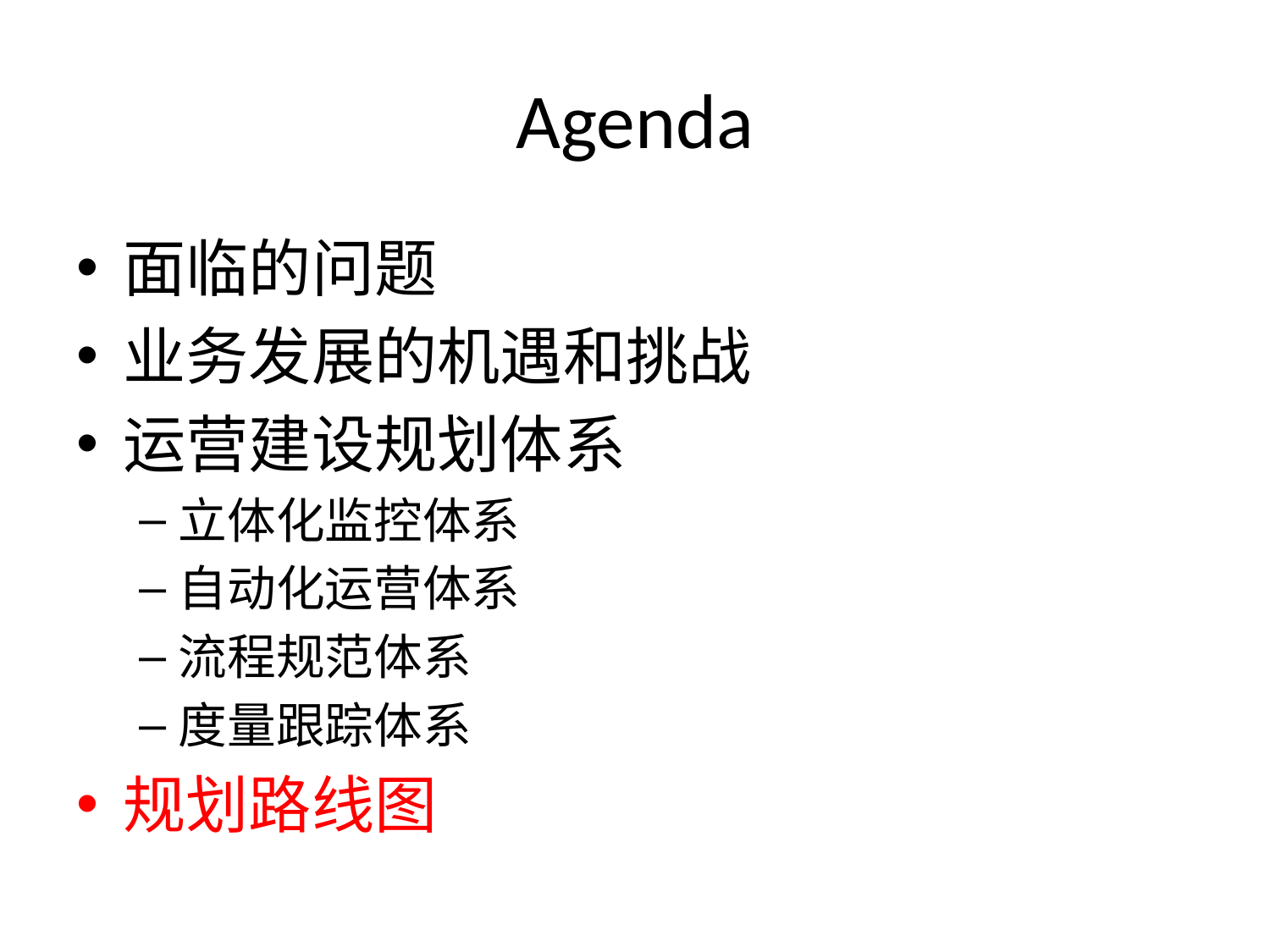

# Agenda
面临的问题
业务发展的机遇和挑战
运营建设规划体系
立体化监控体系
自动化运营体系
流程规范体系
度量跟踪体系
规划路线图